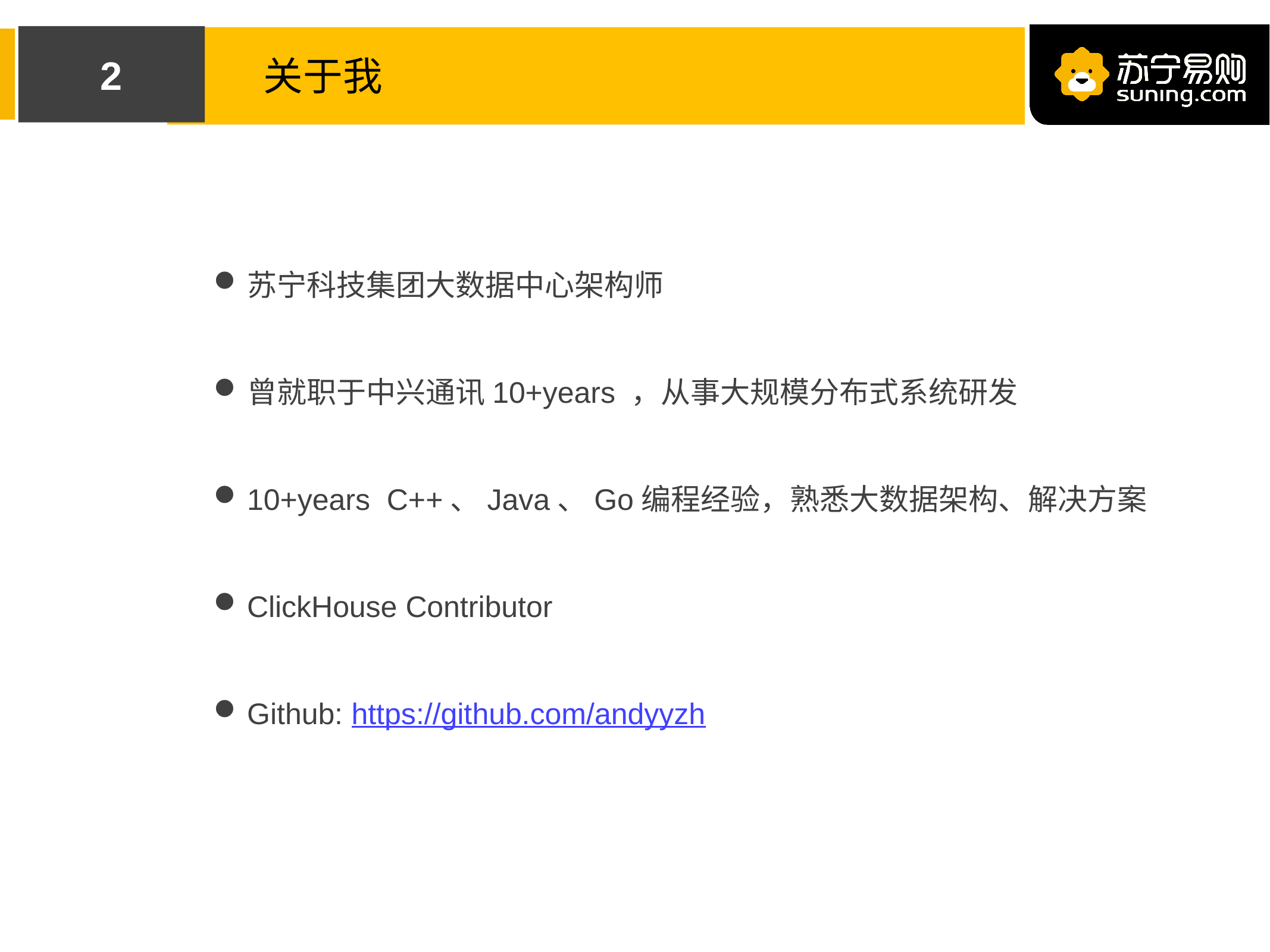

2
关于我
苏宁科技集团大数据中心架构师

曾就职于中兴通讯10+years ，从事大规模分布式系统研发

10+years  C++、Java、Go编程经验，熟悉大数据架构、解决方案

ClickHouse Contributor

Github: https://github.com/andyyzh